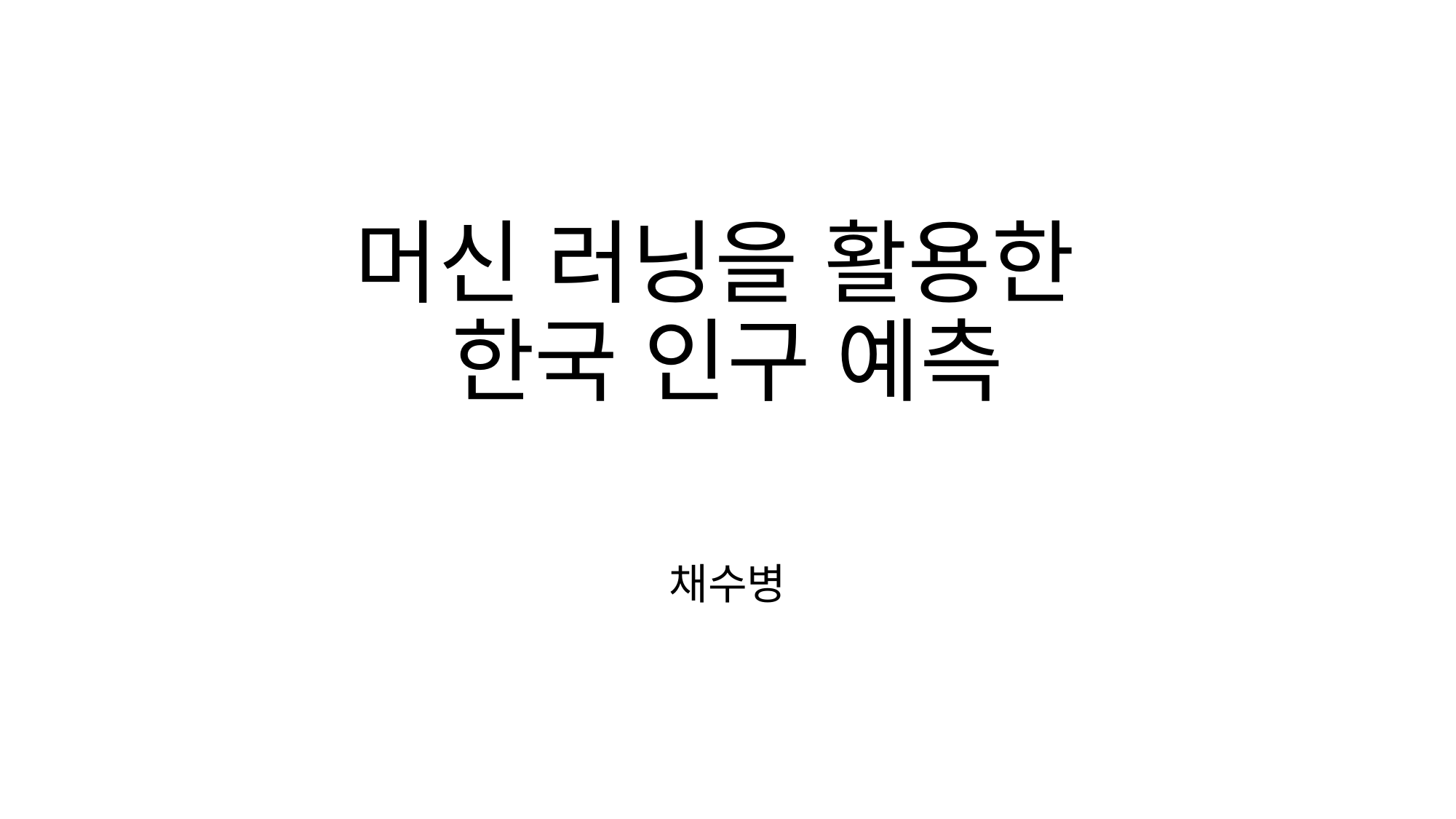

# 머신 러닝을 활용한 한국 인구 예측

채수병